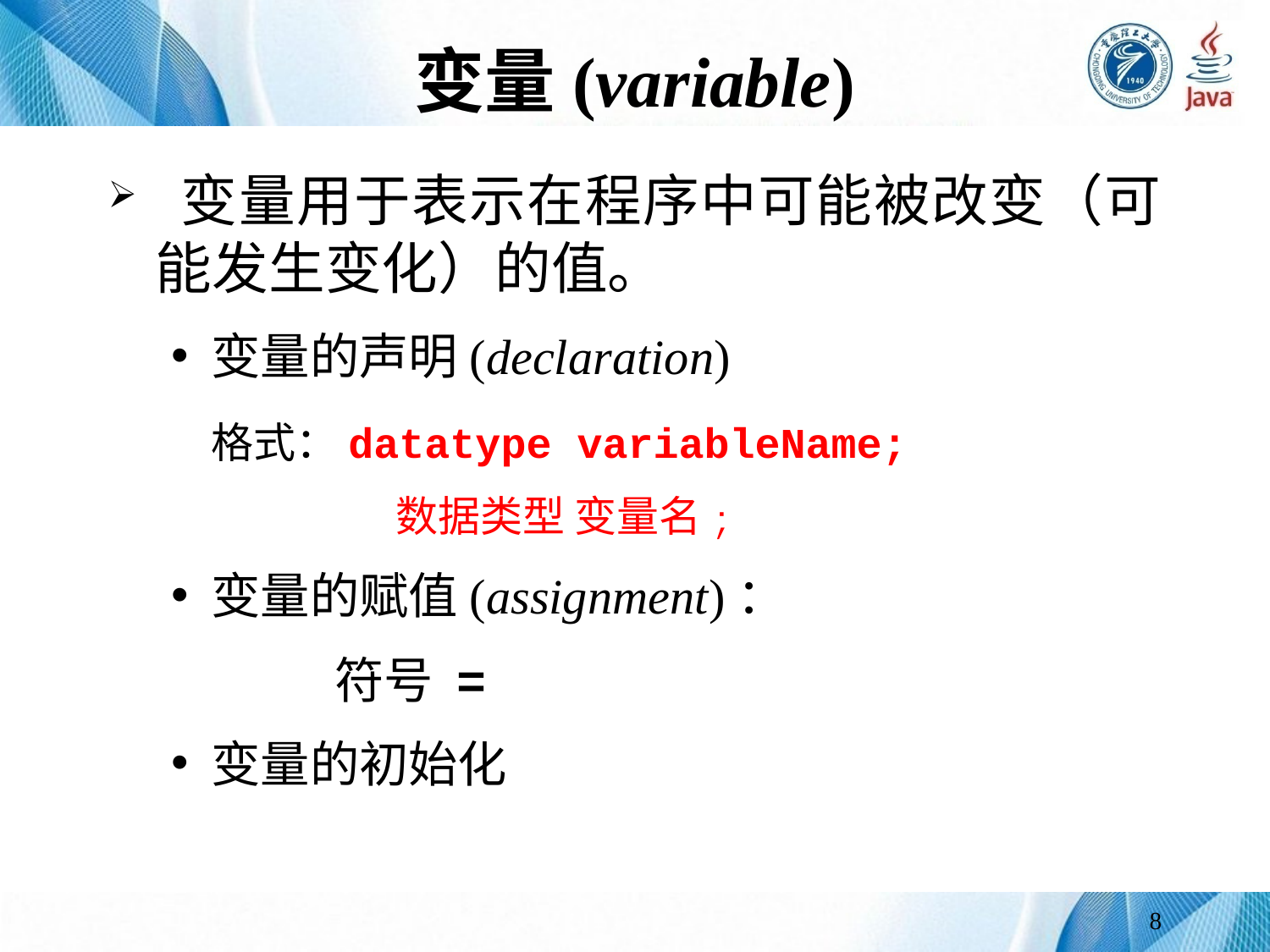

# 变量(variable)
 变量用于表示在程序中可能被改变（可能发生变化）的值。
变量的声明(declaration)
	格式：datatype variableName;
		     数据类型 变量名;
变量的赋值(assignment)：
        符号 =
变量的初始化

8